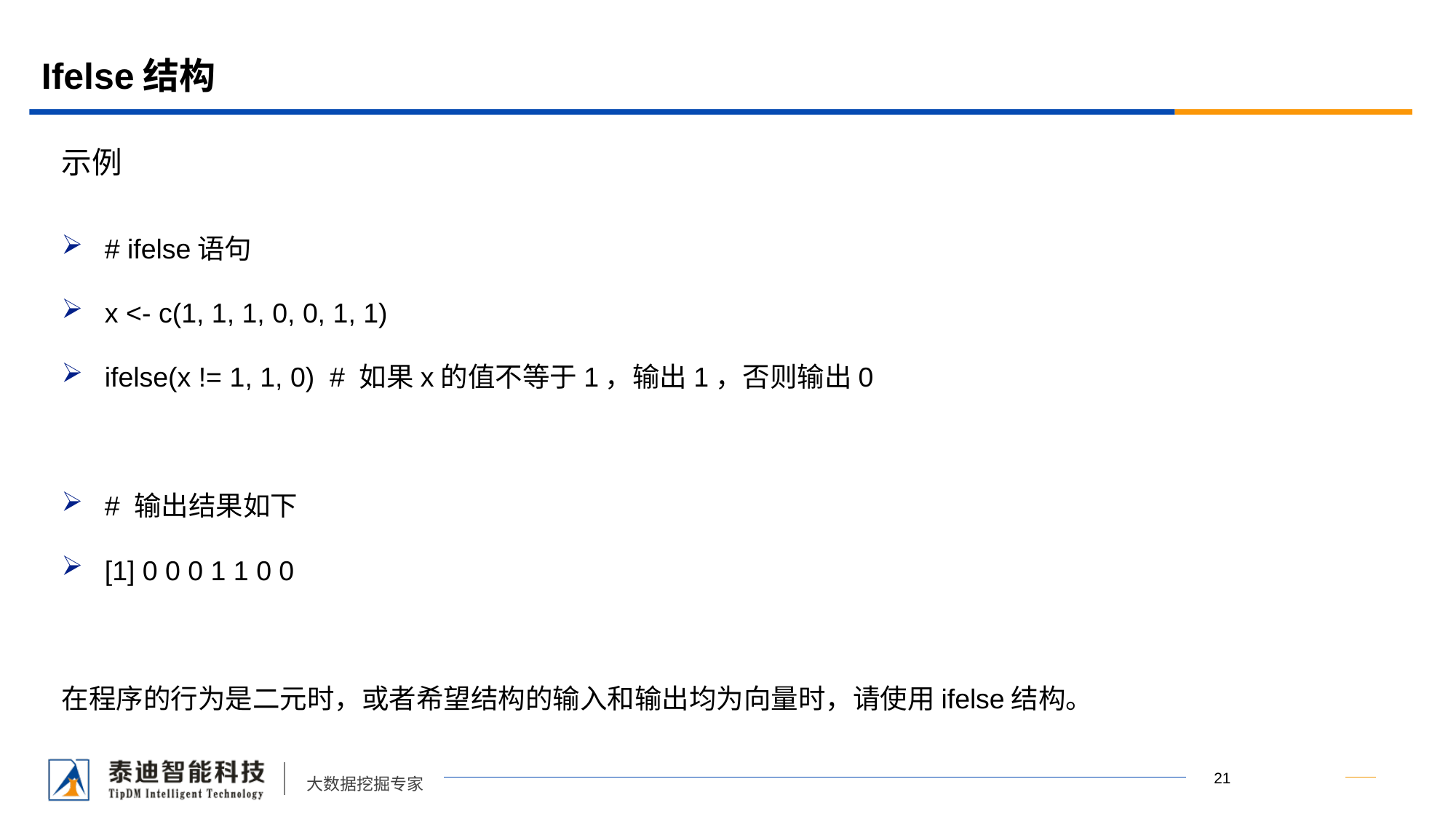

# Ifelse结构
示例
# ifelse语句
x <- c(1, 1, 1, 0, 0, 1, 1)
ifelse(x != 1, 1, 0)  # 如果x的值不等于1，输出1，否则输出0

# 输出结果如下
[1] 0 0 0 1 1 0 0

在程序的行为是二元时，或者希望结构的输入和输出均为向量时，请使用ifelse结构。